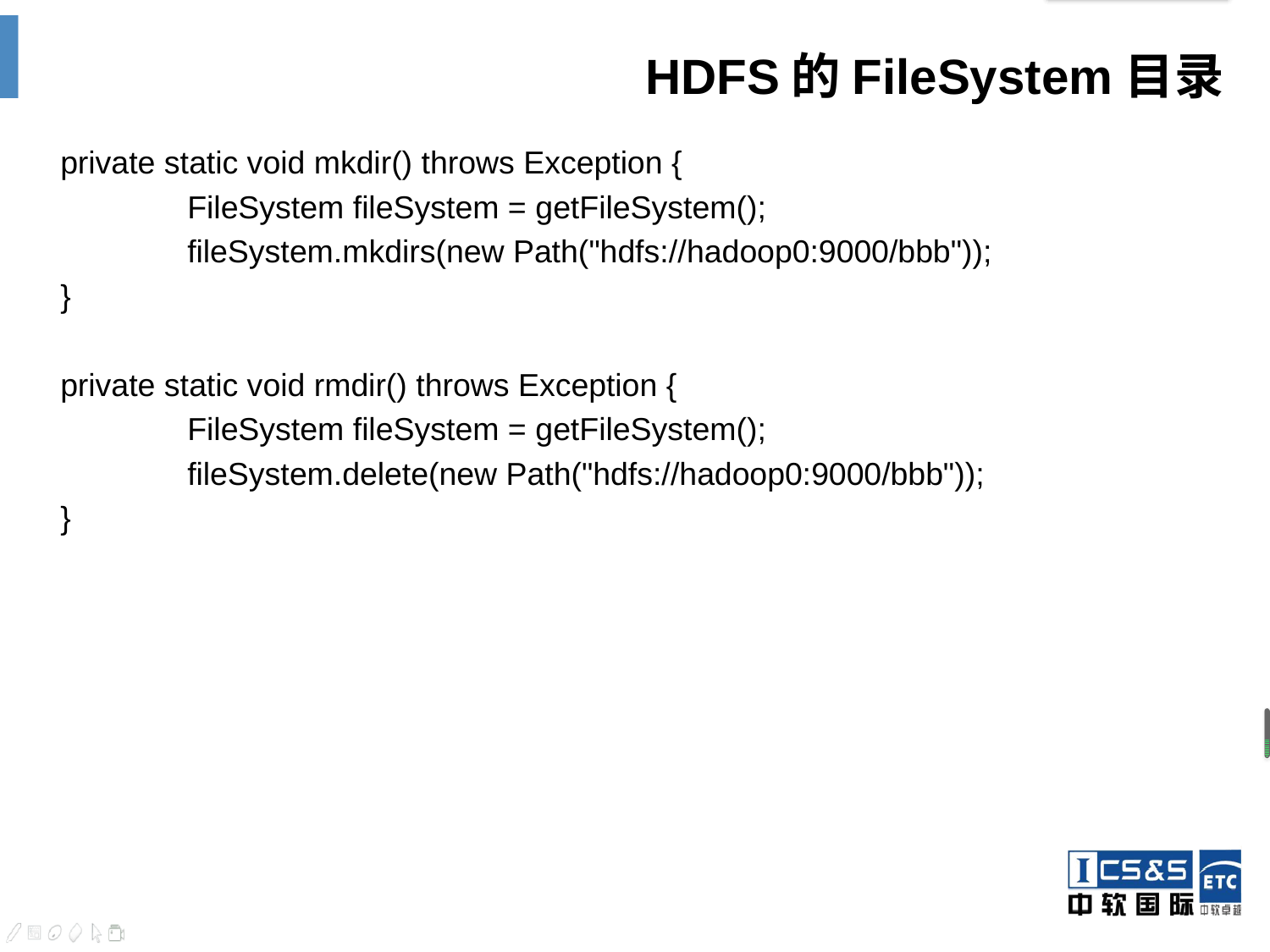

# HDFS的FileSystem目录
	private static void mkdir() throws Exception {
		FileSystem fileSystem = getFileSystem();
		fileSystem.mkdirs(new Path("hdfs://hadoop0:9000/bbb"));
	}

	private static void rmdir() throws Exception {
		FileSystem fileSystem = getFileSystem();
		fileSystem.delete(new Path("hdfs://hadoop0:9000/bbb"));
	}